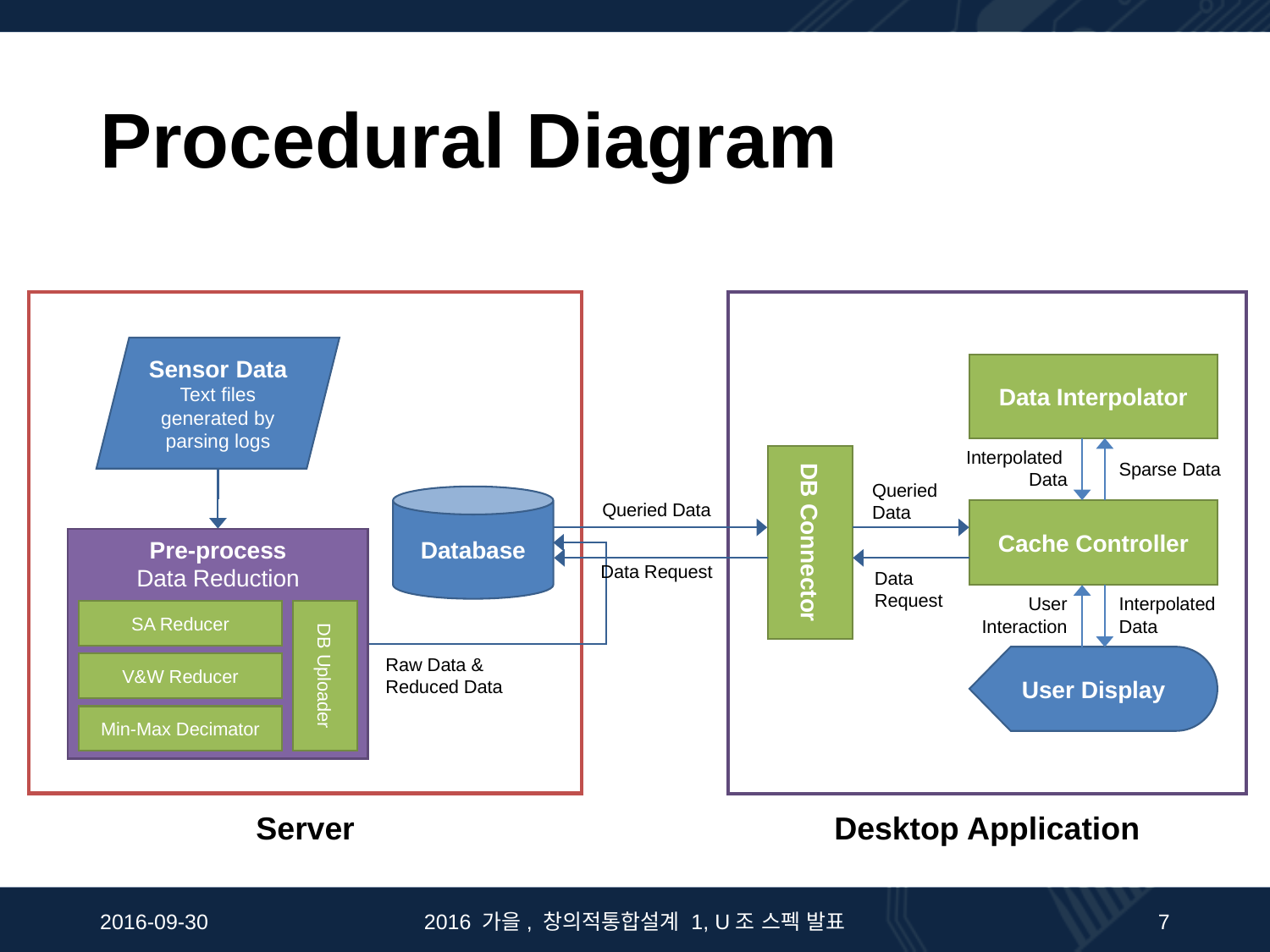

# Procedural Diagram

Sensor Data
Text files
generated by parsing logs
Data Interpolator
Interpolated
Data
DB Connector
Sparse Data
Queried
Data
Database
Queried Data
Cache Controller
Pre-process
Data Reduction
SA Reducer
DB Uploader
V&W Reducer
Min-Max Decimator
Data Request
Data
Request
User
Interaction
Interpolated
Data
Raw Data & Reduced Data
User Display
Server
Desktop Application
2016-09-30
2016 가을, 창의적통합설계 1, U조 스펙 발표
7